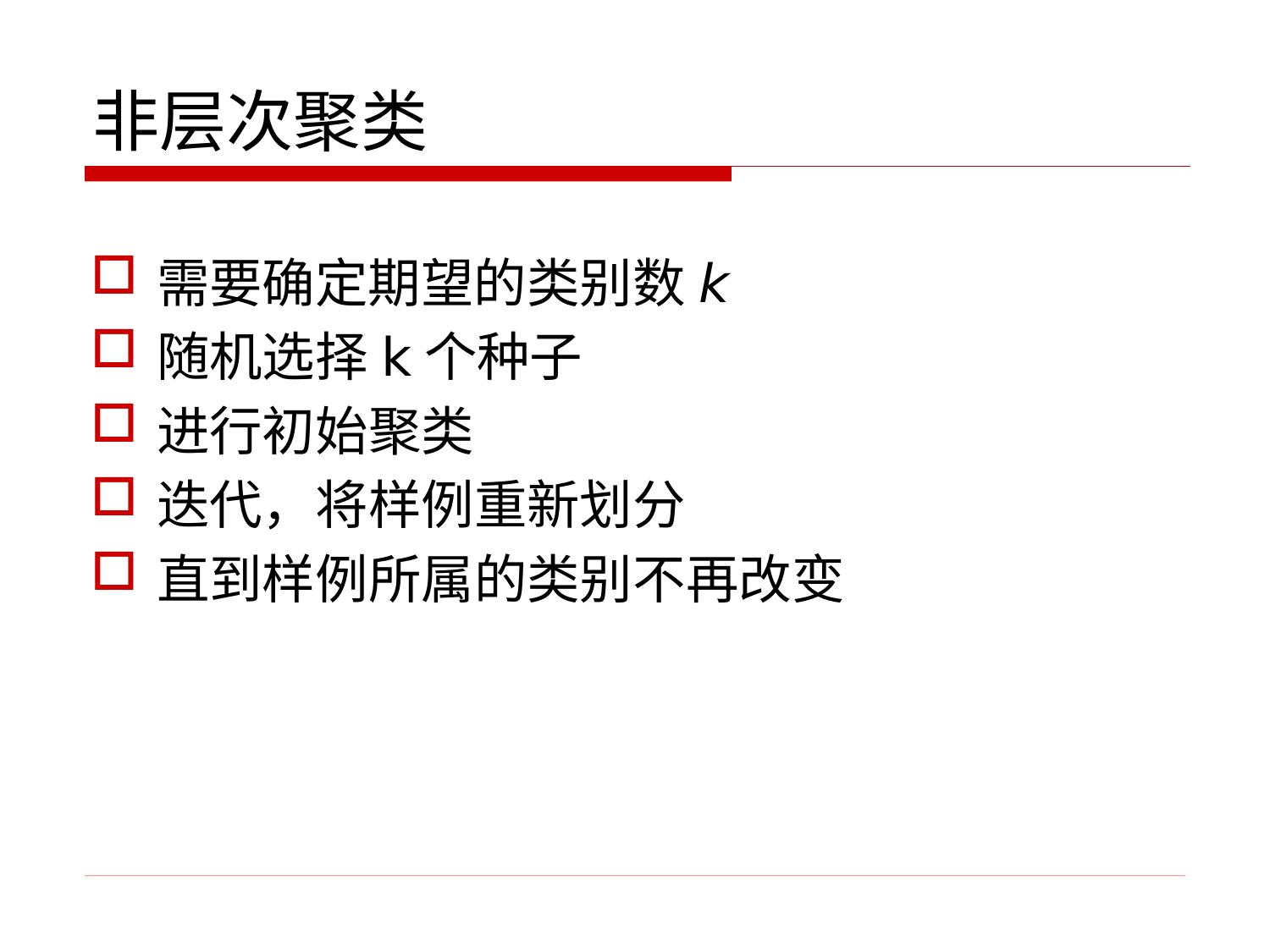

# 非层次聚类
需要确定期望的类别数k
随机选择k个种子
进行初始聚类
迭代，将样例重新划分
直到样例所属的类别不再改变